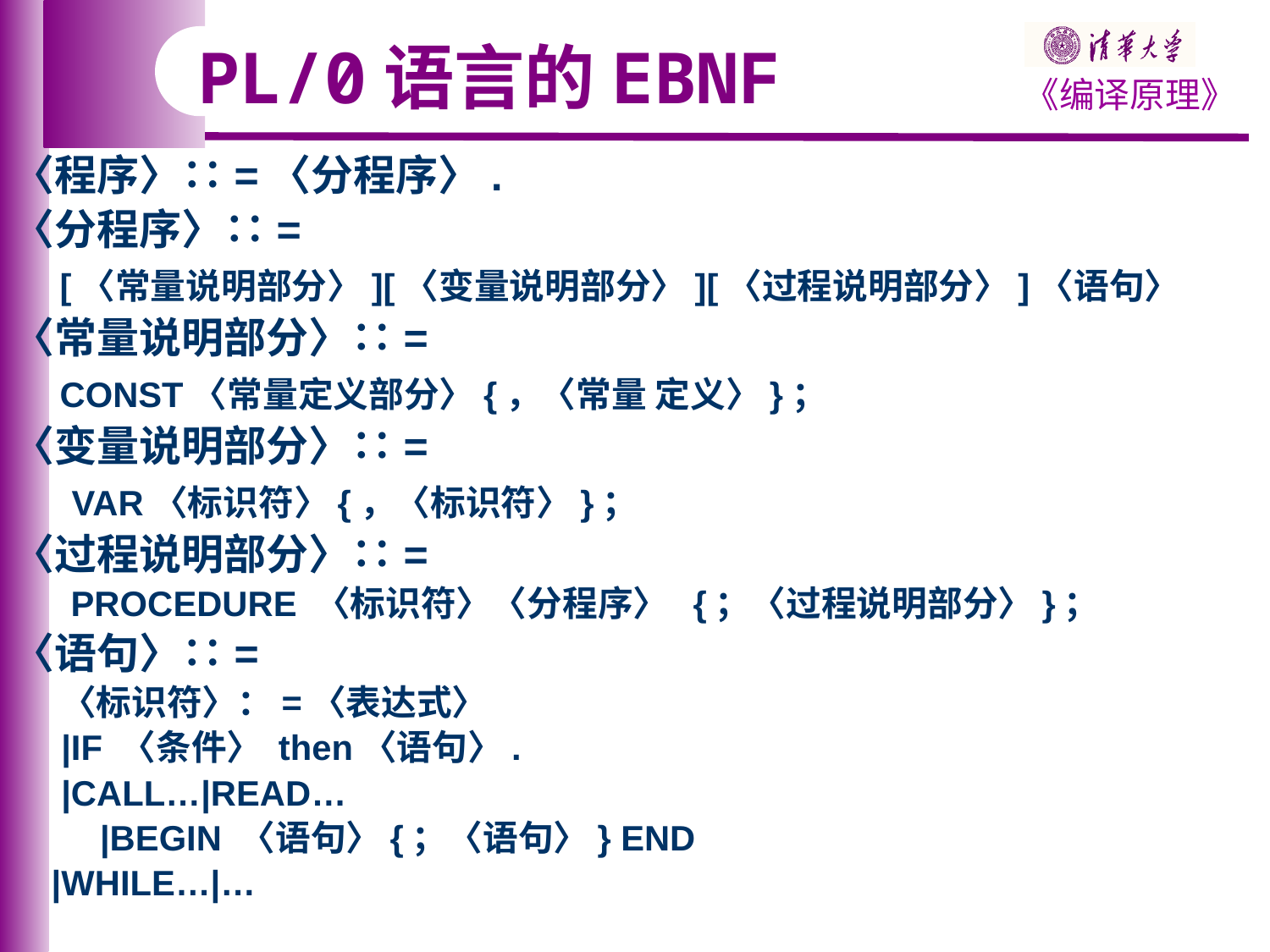

PL/0语言的EBNF
〈程序〉∷=〈分程序〉.
〈分程序〉∷=
    [〈常量说明部分〉][〈变量说明部分〉][〈过程说明部分〉]〈语句〉
〈常量说明部分〉∷=
    CONST〈常量定义部分〉{，〈常量 定义〉}；
〈变量说明部分〉∷=
     VAR〈标识符〉{，〈标识符〉}；
〈过程说明部分〉∷=
      PROCEDURE 〈标识符〉〈分程序〉  {；〈过程说明部分〉}；
〈语句〉∷=
     〈标识符〉：=〈表达式〉
     |IF 〈条件〉 then〈语句〉.
     |CALL…|READ…
         |BEGIN 〈语句〉{；〈语句〉} END
    |WHILE…|…